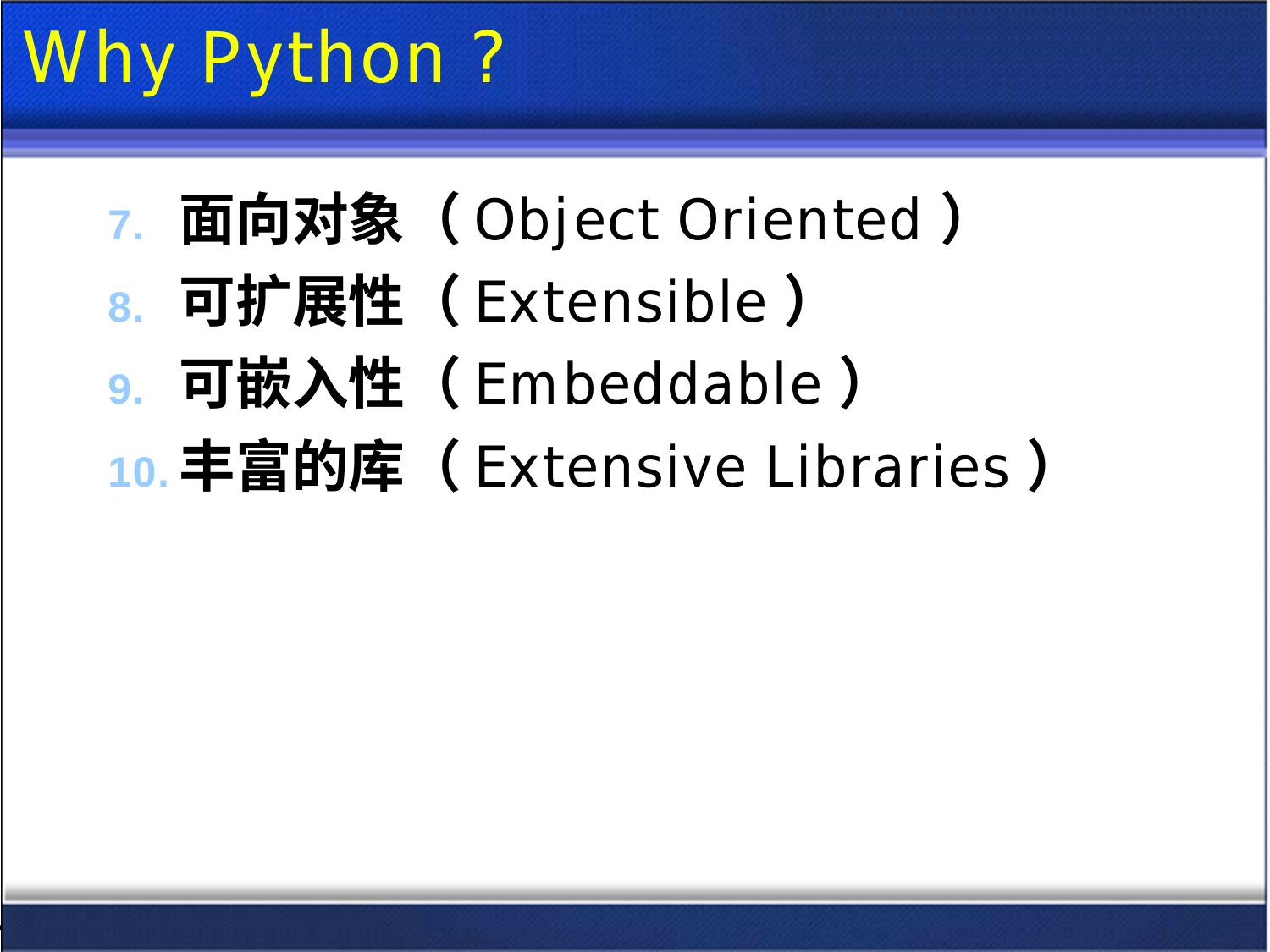

# Why Python ?
面向对象（Object Oriented）
可扩展性（Extensible）
可嵌入性（Embeddable）
丰富的库（Extensive Libraries）